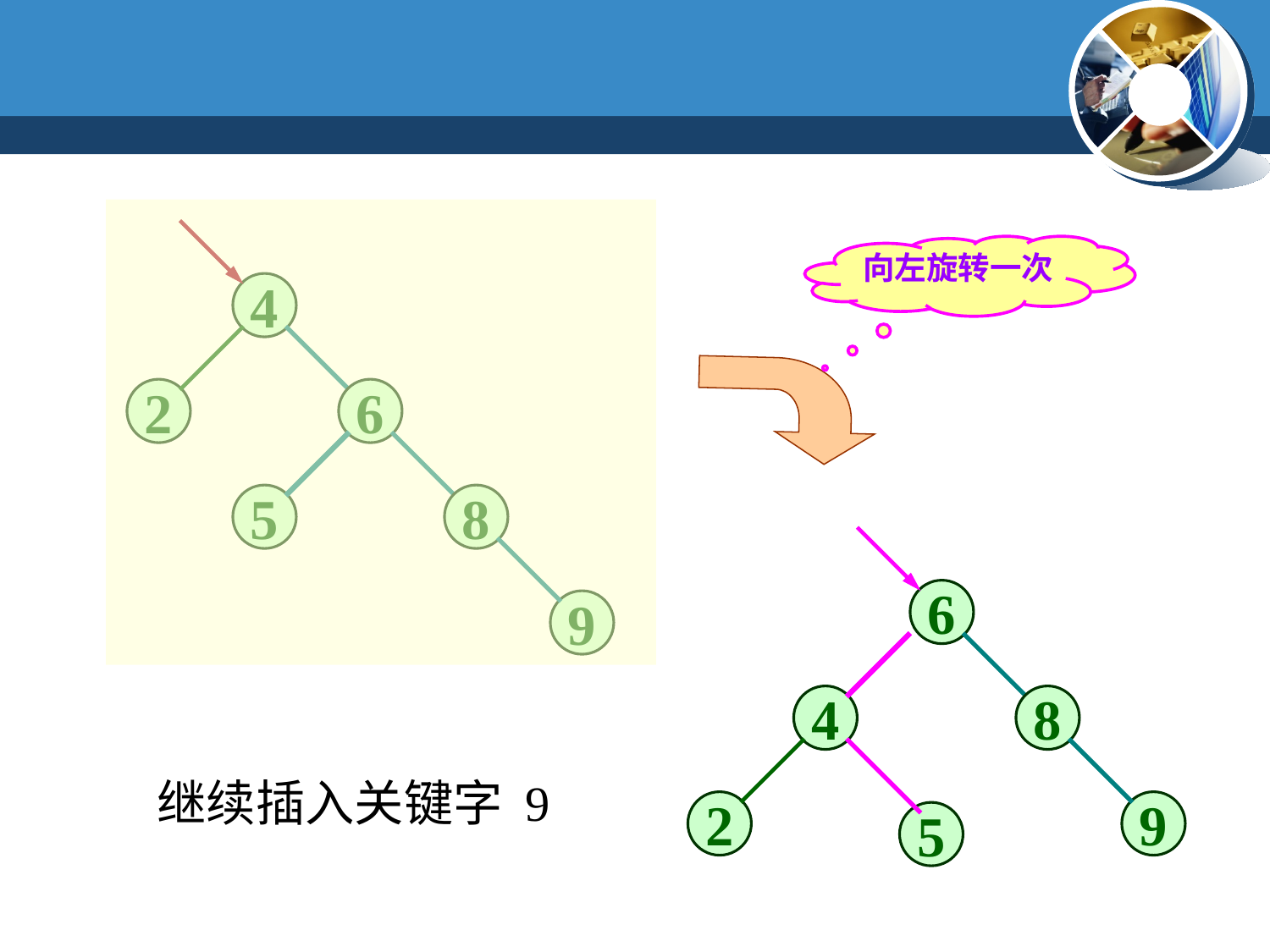

4

2
6

5
8
向左旋转一次

6

8

9
9

4

2

继续插入关键字 9
5